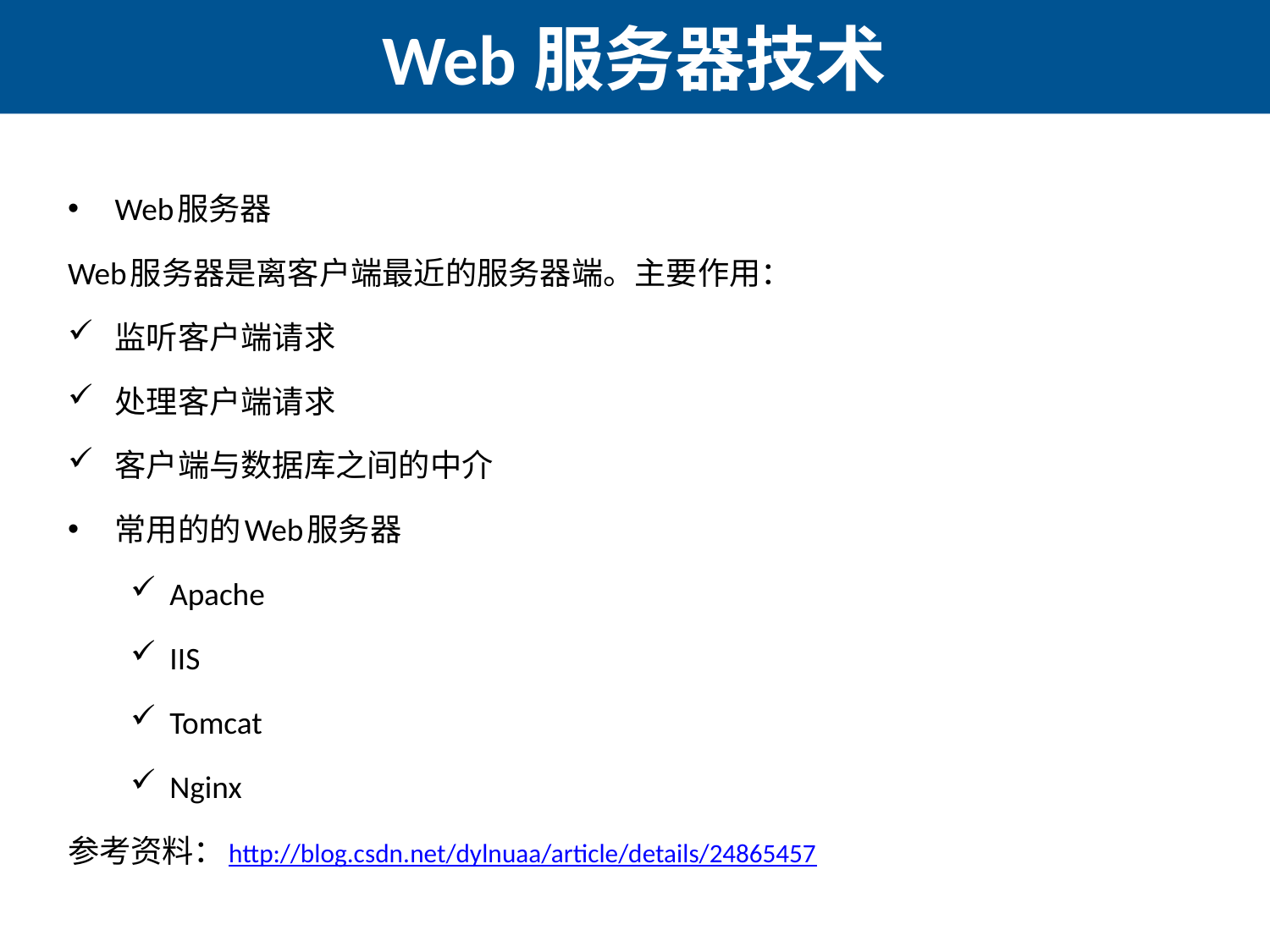

# Web服务器技术
Web服务器
Web服务器是离客户端最近的服务器端。主要作用：
监听客户端请求
处理客户端请求
客户端与数据库之间的中介
常用的的Web服务器
Apache
IIS
Tomcat
Nginx
参考资料：http://blog.csdn.net/dylnuaa/article/details/24865457